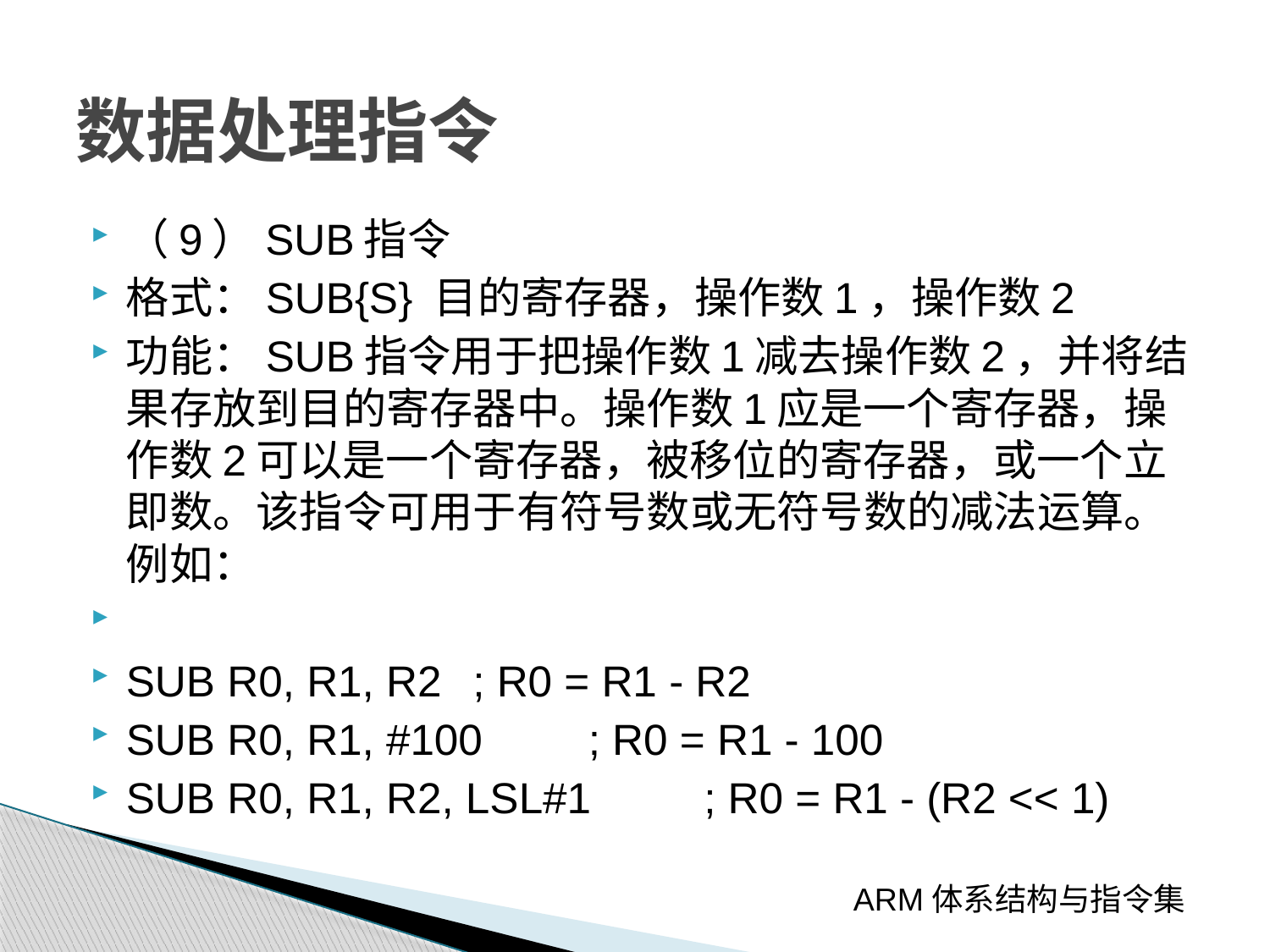

# 数据处理指令
（9）SUB指令
格式：SUB{S} 目的寄存器，操作数1，操作数2
功能：SUB指令用于把操作数1减去操作数2，并将结果存放到目的寄存器中。操作数1应是一个寄存器，操作数2可以是一个寄存器，被移位的寄存器，或一个立即数。该指令可用于有符号数或无符号数的减法运算。例如：

SUB R0, R1, R2	; R0 = R1 - R2
SUB R0, R1, #100	; R0 = R1 - 100
SUB R0, R1, R2, LSL#1	; R0 = R1 - (R2 << 1)

            ARM体系结构与指令集